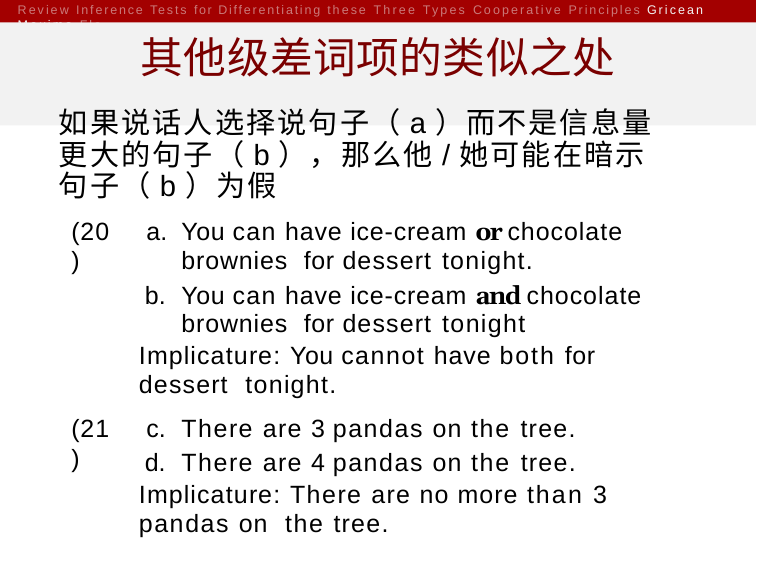

Review Inference Tests for Differentiating these Three Types Cooperative Principles Gricean Maxims Flo
# 其他级差词项的类似之处
如果说话人选择说句子（a）而不是信息量更大的句子（b），那么他/她可能在暗示句子（b）为假
(20)
You can have ice-cream or chocolate brownies  for dessert tonight.
You can have ice-cream and chocolate brownies  for dessert tonight
Implicature: You cannot have both for dessert  tonight.
There are 3 pandas on the tree.
There are 4 pandas on the tree.
Implicature: There are no more than 3 pandas on  the tree.
(21)